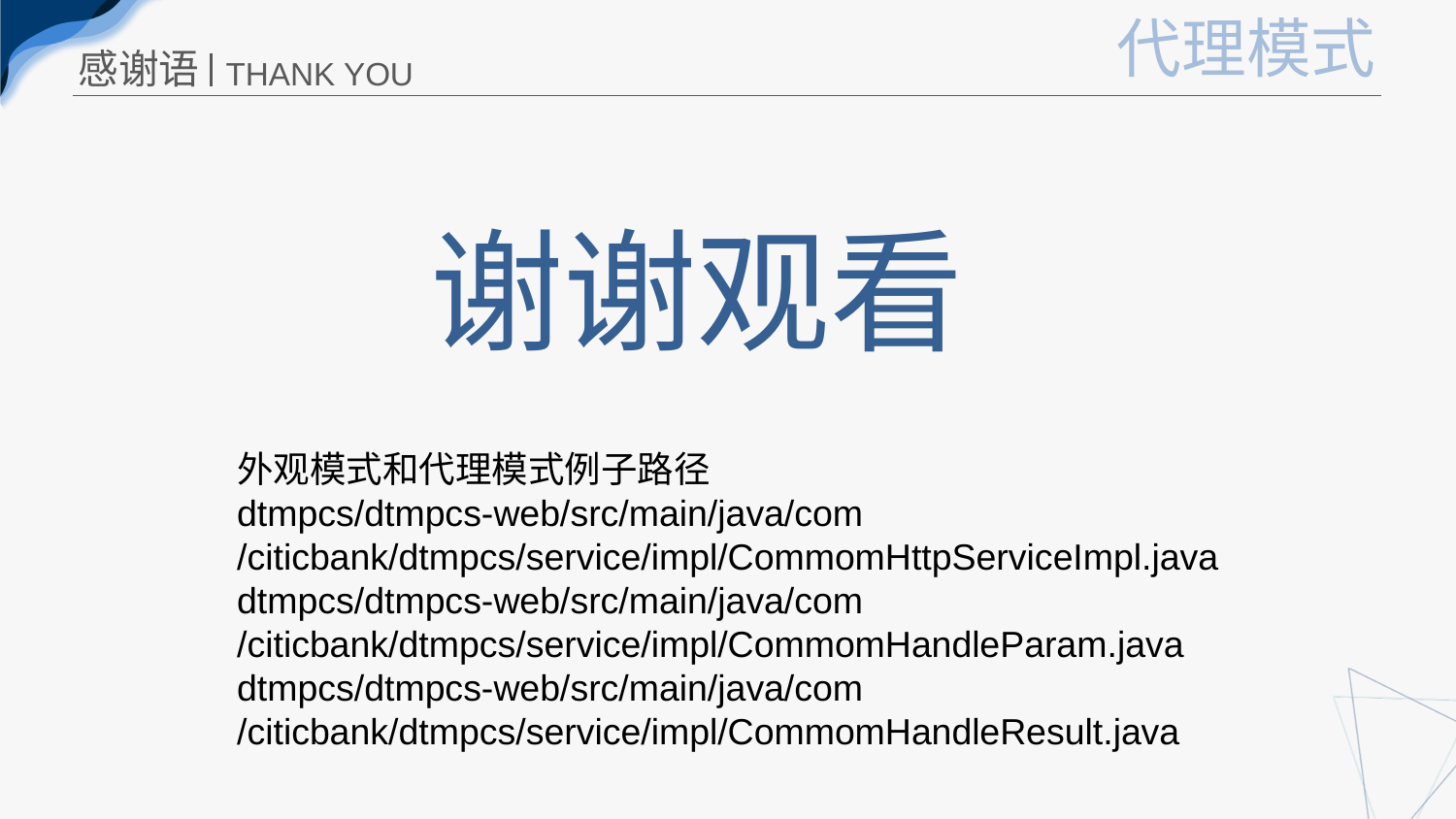

感谢语
THANK YOU
谢谢观看

外观模式和代理模式例子路径
dtmpcs/dtmpcs-web/src/main/java/com
/citicbank/dtmpcs/service/impl/CommomHttpServiceImpl.java
dtmpcs/dtmpcs-web/src/main/java/com
/citicbank/dtmpcs/service/impl/CommomHandleParam.java
dtmpcs/dtmpcs-web/src/main/java/com
/citicbank/dtmpcs/service/impl/CommomHandleResult.java